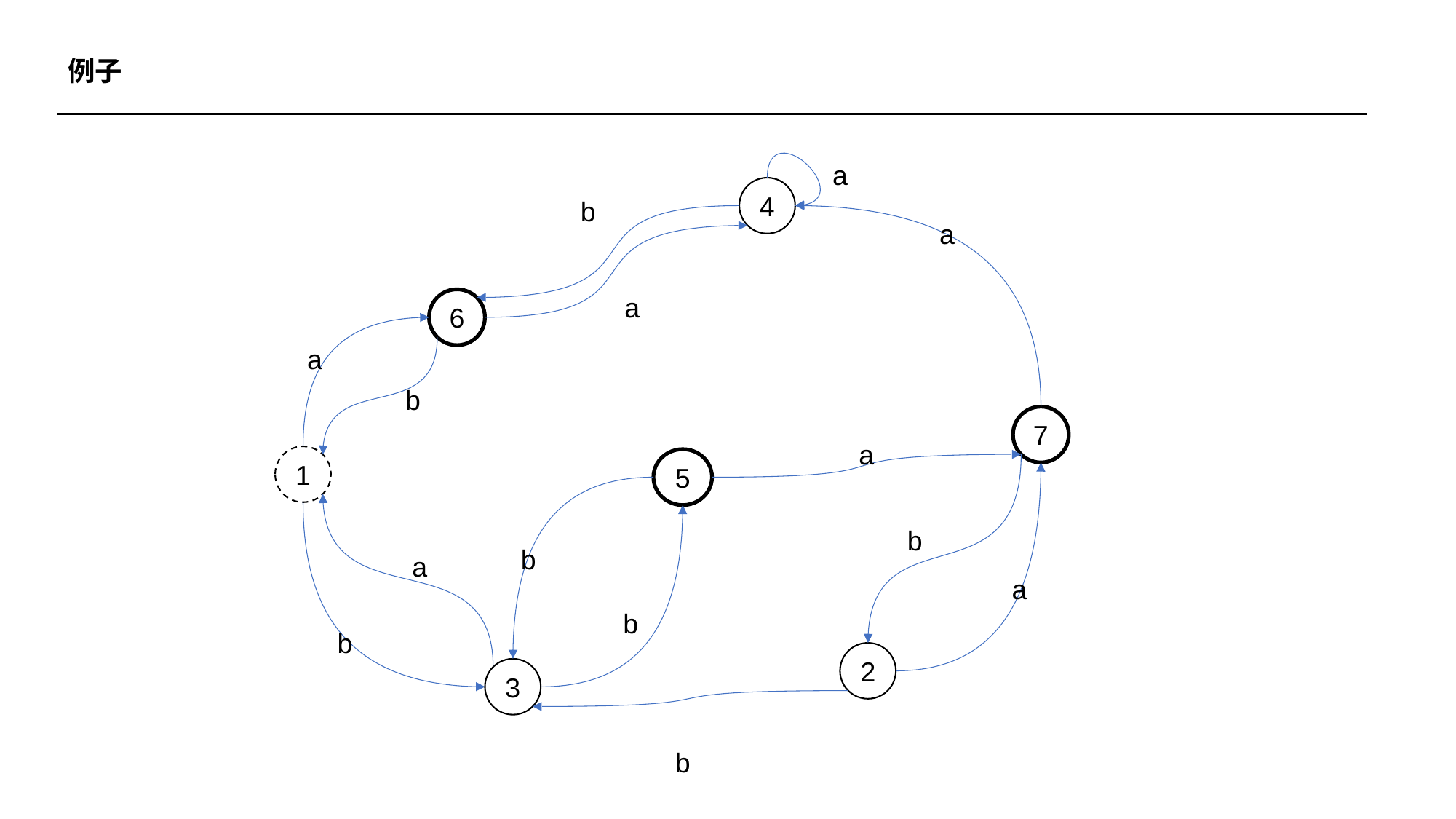

例子
a
4
b
a
a
6
a
b
7
a
1
5
b
b
a
a
b
b
2
3
b